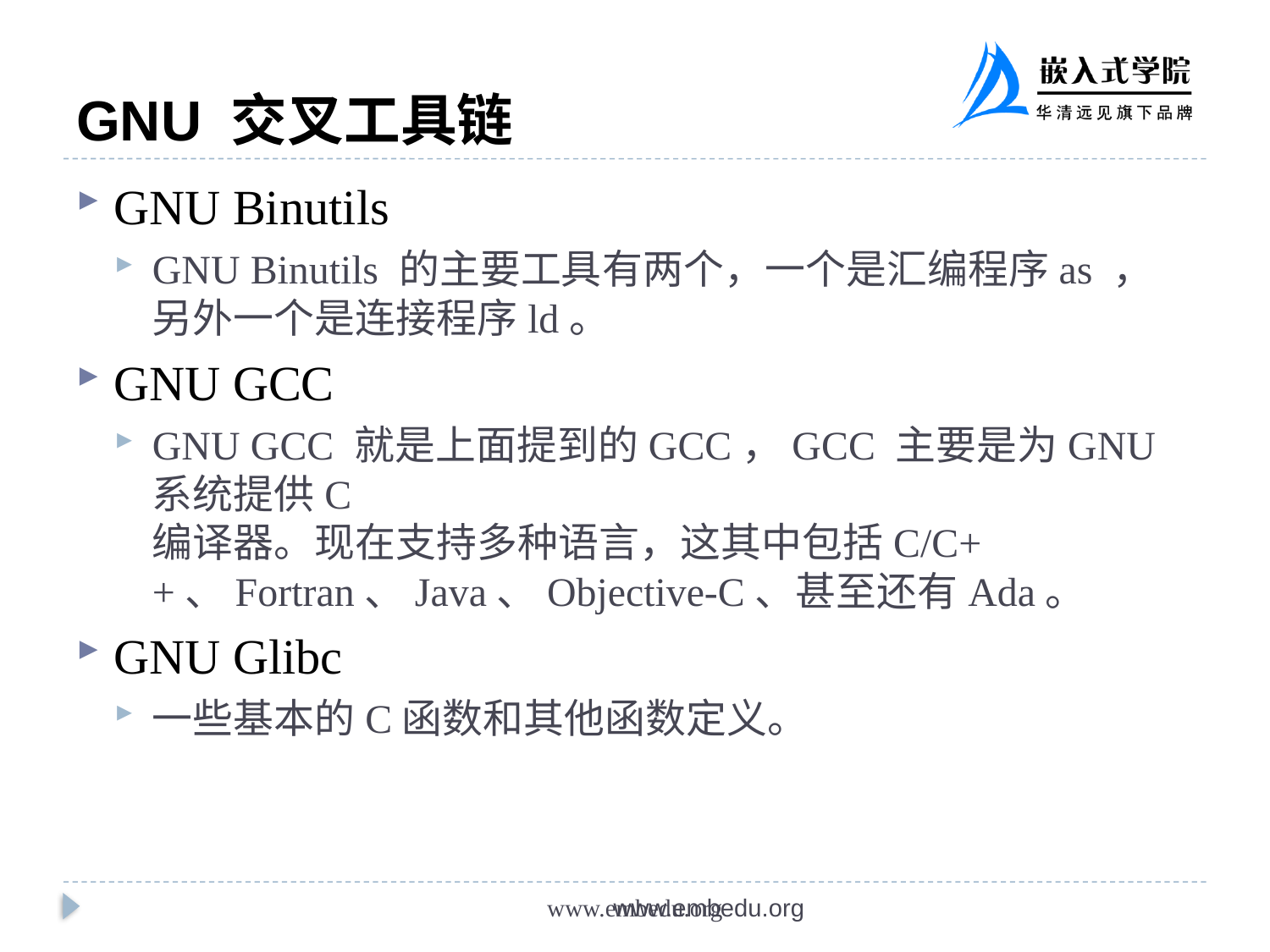

# GNU 交叉工具链
GNU Binutils
GNU Binutils 的主要工具有两个，一个是汇编程序as ，另外一个是连接程序ld。
GNU GCC
GNU GCC 就是上面提到的GCC，GCC 主要是为GNU 系统提供C 编译器。现在支持多种语言，这其中包括C/C++、Fortran、Java、Objective-C、甚至还有Ada。
GNU Glibc
一些基本的C函数和其他函数定义。

www.embedu.org
www.embedu.org